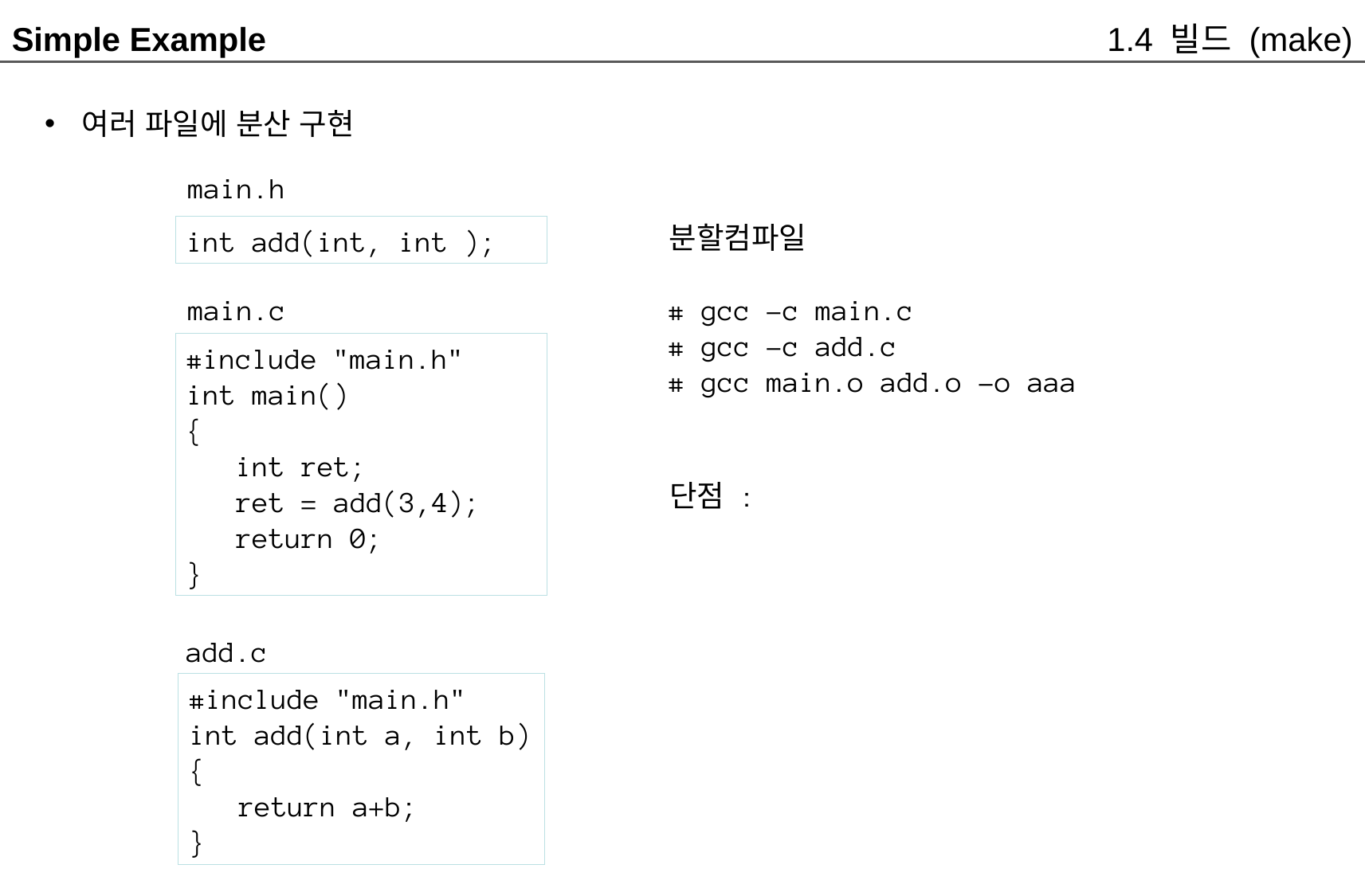

Simple Example
1.4 빌드 (make)
여러 파일에 분산 구현
main.h
분할컴파일

# gcc -c main.c
# gcc -c add.c
# gcc main.o add.o -o aaa
int add(int, int );
main.c
#include "main.h"
int main()
{
   int ret;
   ret = add(3,4);
   return 0;
}
단점 :
add.c
#include "main.h"
int add(int a, int b)
{
   return a+b;
}